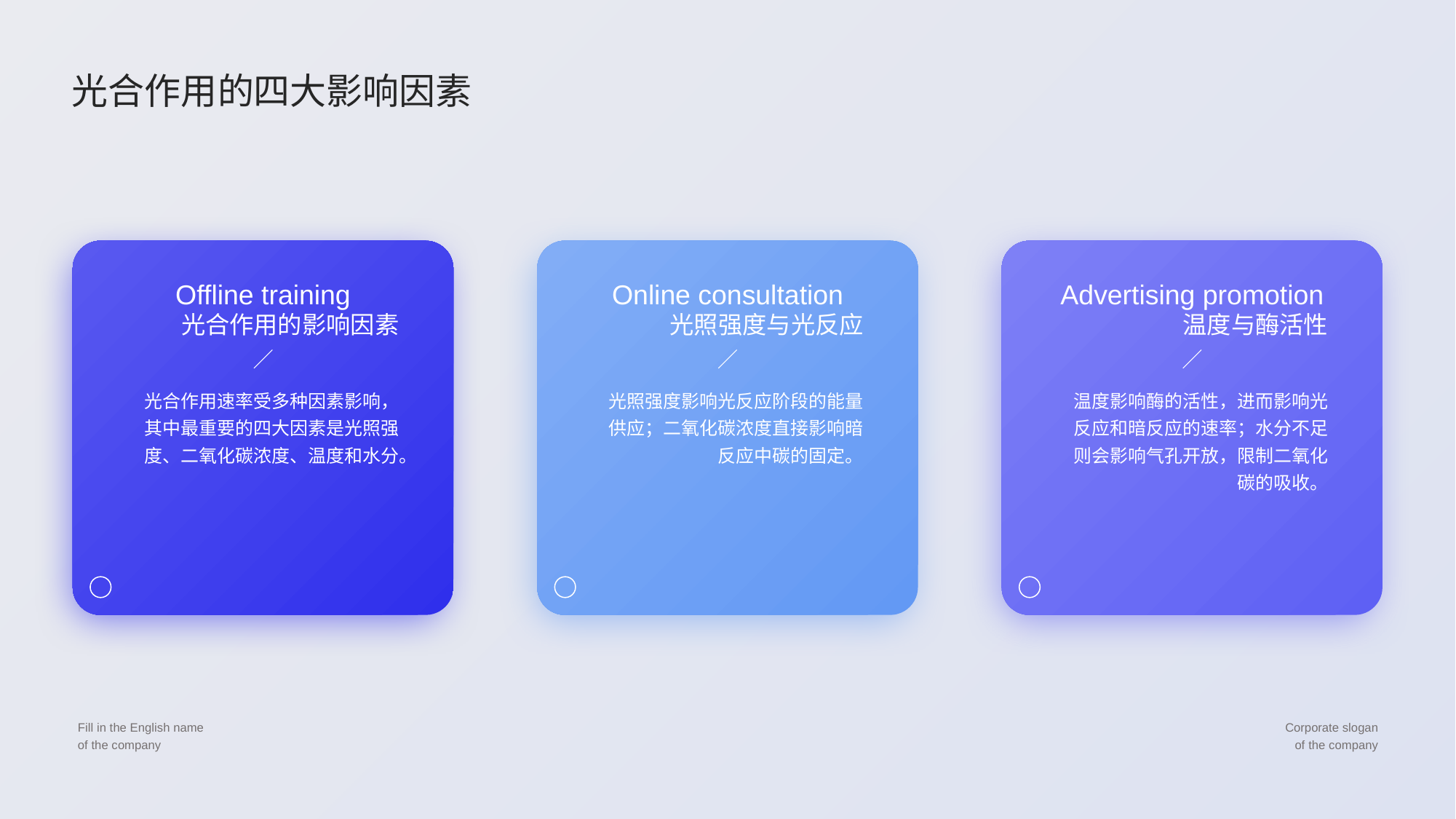

光合作用的四大影响因素

Offline training
Online consultation
Advertising promotion
光合作用的影响因素
光照强度与光反应
温度与酶活性
光合作用速率受多种因素影响，其中最重要的四大因素是光照强度、二氧化碳浓度、温度和水分。
光照强度影响光反应阶段的能量供应；二氧化碳浓度直接影响暗反应中碳的固定。
温度影响酶的活性，进而影响光反应和暗反应的速率；水分不足则会影响气孔开放，限制二氧化碳的吸收。

Fill in the English name
of the company
Corporate slogan
of the company